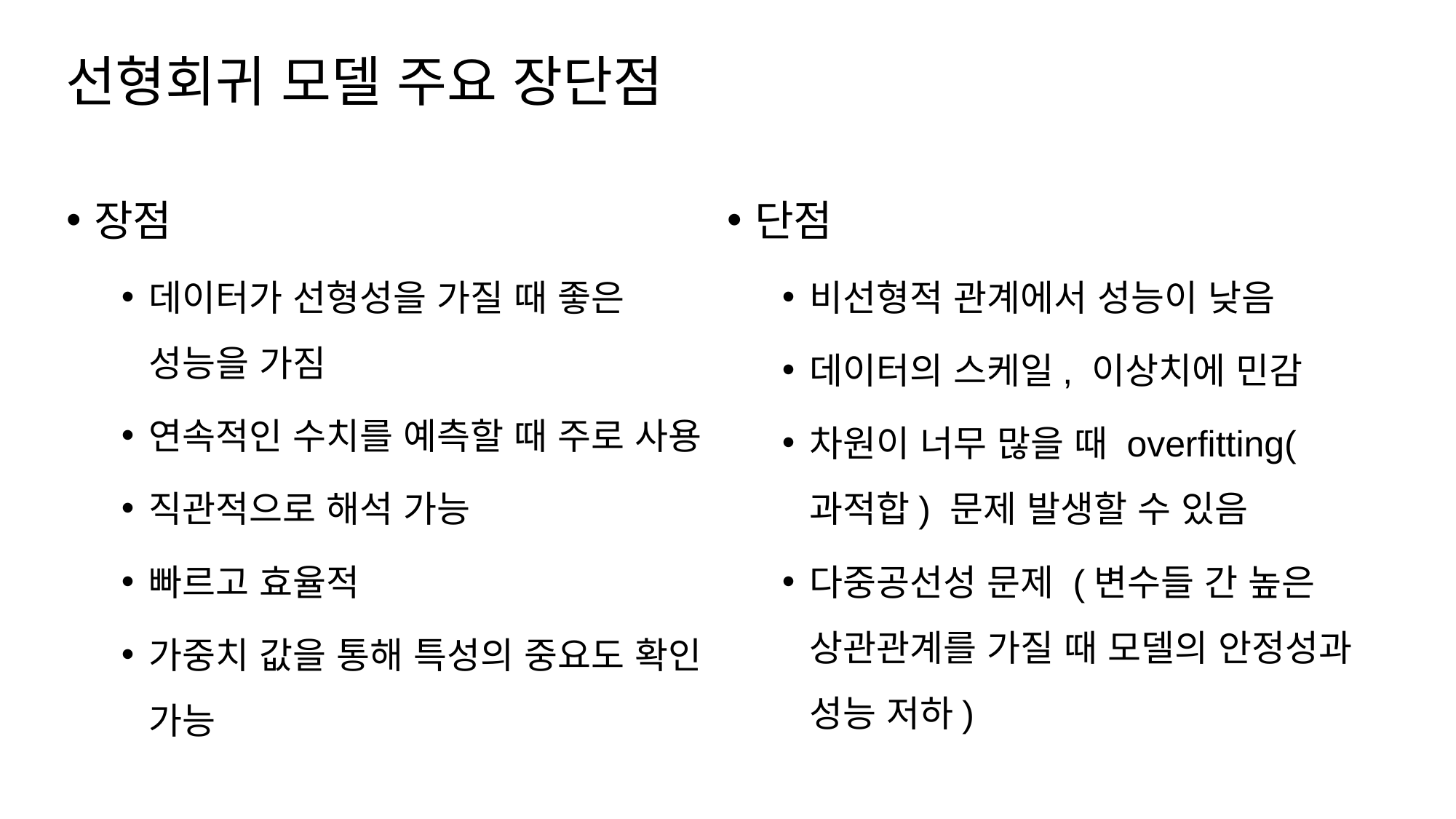

# 선형회귀 모델 주요 장단점
장점
데이터가 선형성을 가질 때 좋은 성능을 가짐
연속적인 수치를 예측할 때 주로 사용
직관적으로 해석 가능
빠르고 효율적
가중치 값을 통해 특성의 중요도 확인 가능
단점
비선형적 관계에서 성능이 낮음
데이터의 스케일, 이상치에 민감
차원이 너무 많을 때 overfitting(과적합) 문제 발생할 수 있음
다중공선성 문제 (변수들 간 높은 상관관계를 가질 때 모델의 안정성과 성능 저하)